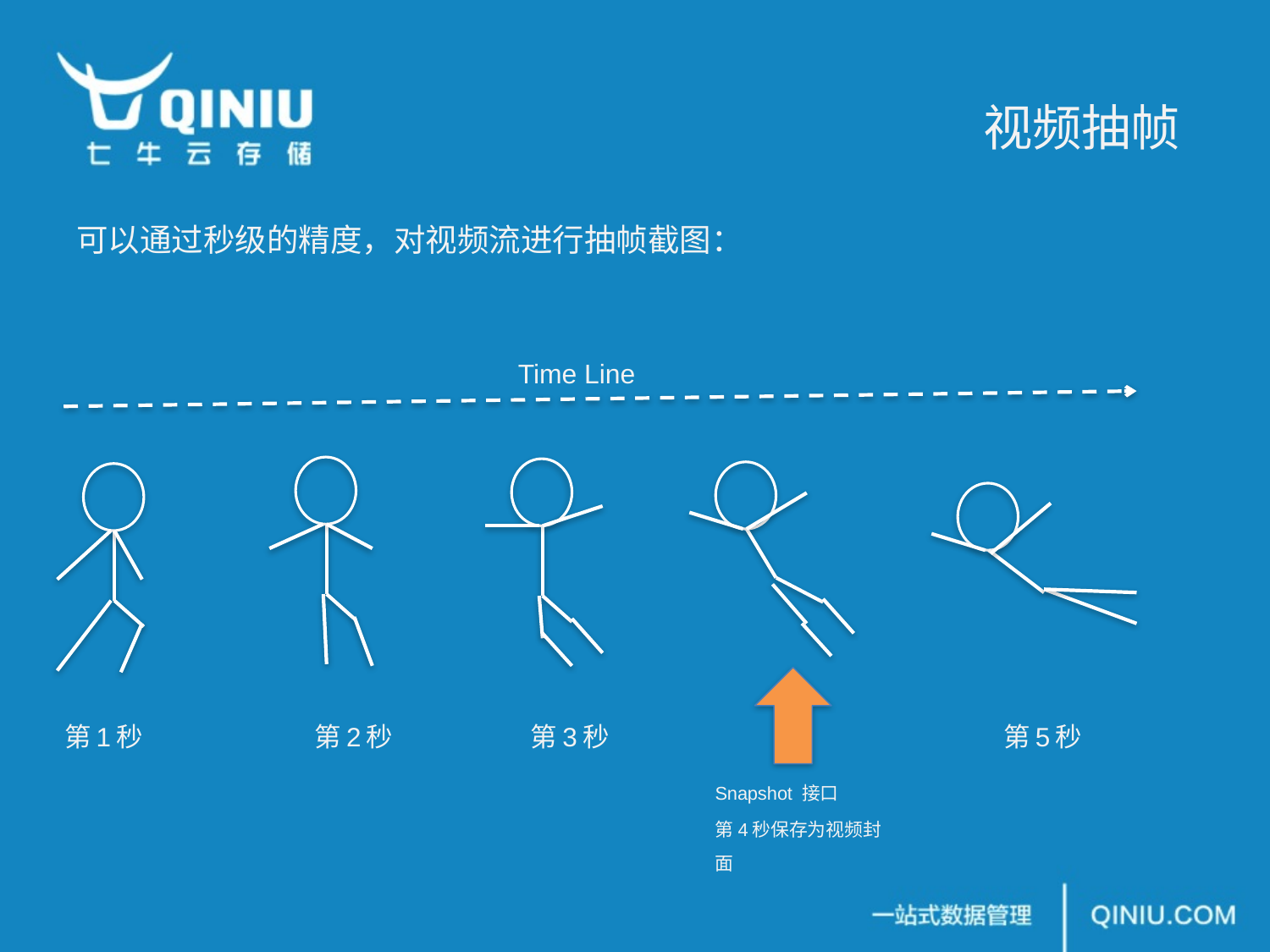

视频抽帧
可以通过秒级的精度，对视频流进行抽帧截图：
Time Line

第1秒
第2秒
第3秒
第5秒
Snapshot 接口
第4秒保存为视频封面